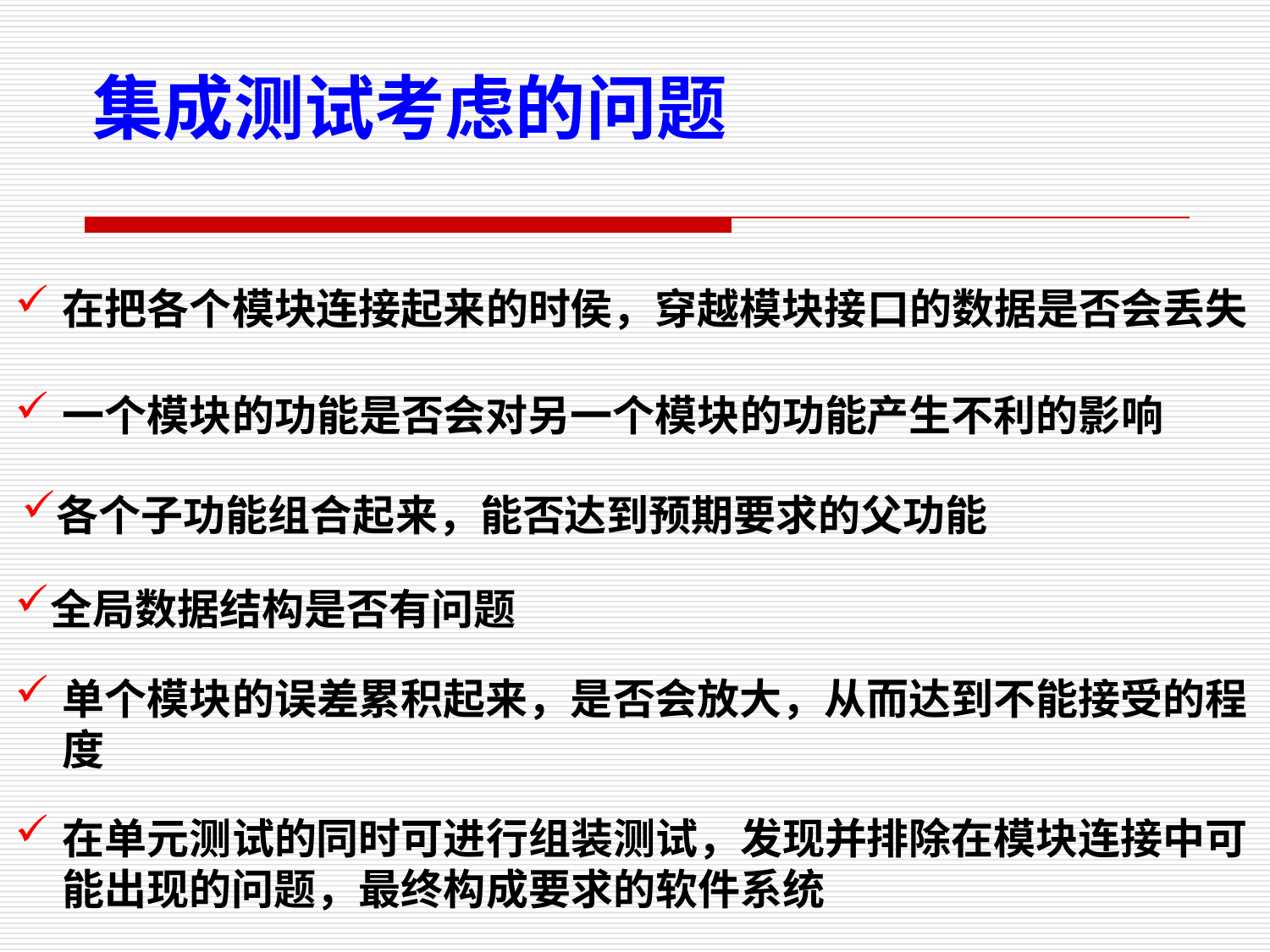

集成测试考虑的问题
在把各个模块连接起来的时侯，穿越模块接口的数据是否会丢失
一个模块的功能是否会对另一个模块的功能产生不利的影响
各个子功能组合起来，能否达到预期要求的父功能
全局数据结构是否有问题
单个模块的误差累积起来，是否会放大，从而达到不能接受的程度
在单元测试的同时可进行组装测试，发现并排除在模块连接中可能出现的问题，最终构成要求的软件系统